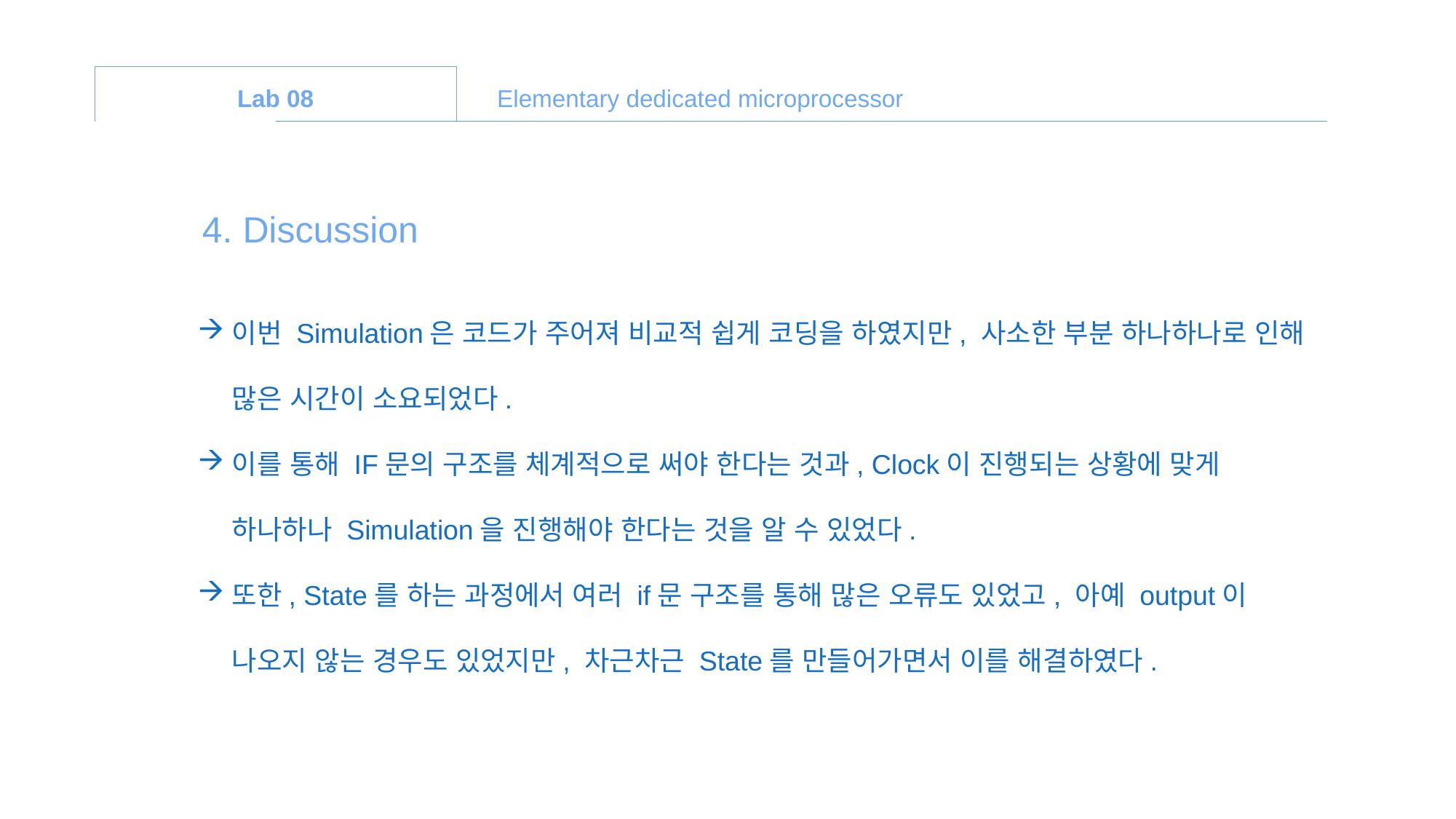

Lab 08
Elementary dedicated microprocessor
4. Discussion
이번 Simulation은 코드가 주어져 비교적 쉽게 코딩을 하였지만, 사소한 부분 하나하나로 인해 많은 시간이 소요되었다.
이를 통해 IF문의 구조를 체계적으로 써야 한다는 것과, Clock이 진행되는 상황에 맞게 하나하나 Simulation을 진행해야 한다는 것을 알 수 있었다.
또한, State를 하는 과정에서 여러 if문 구조를 통해 많은 오류도 있었고, 아예 output이 나오지 않는 경우도 있었지만, 차근차근 State를 만들어가면서 이를 해결하였다.